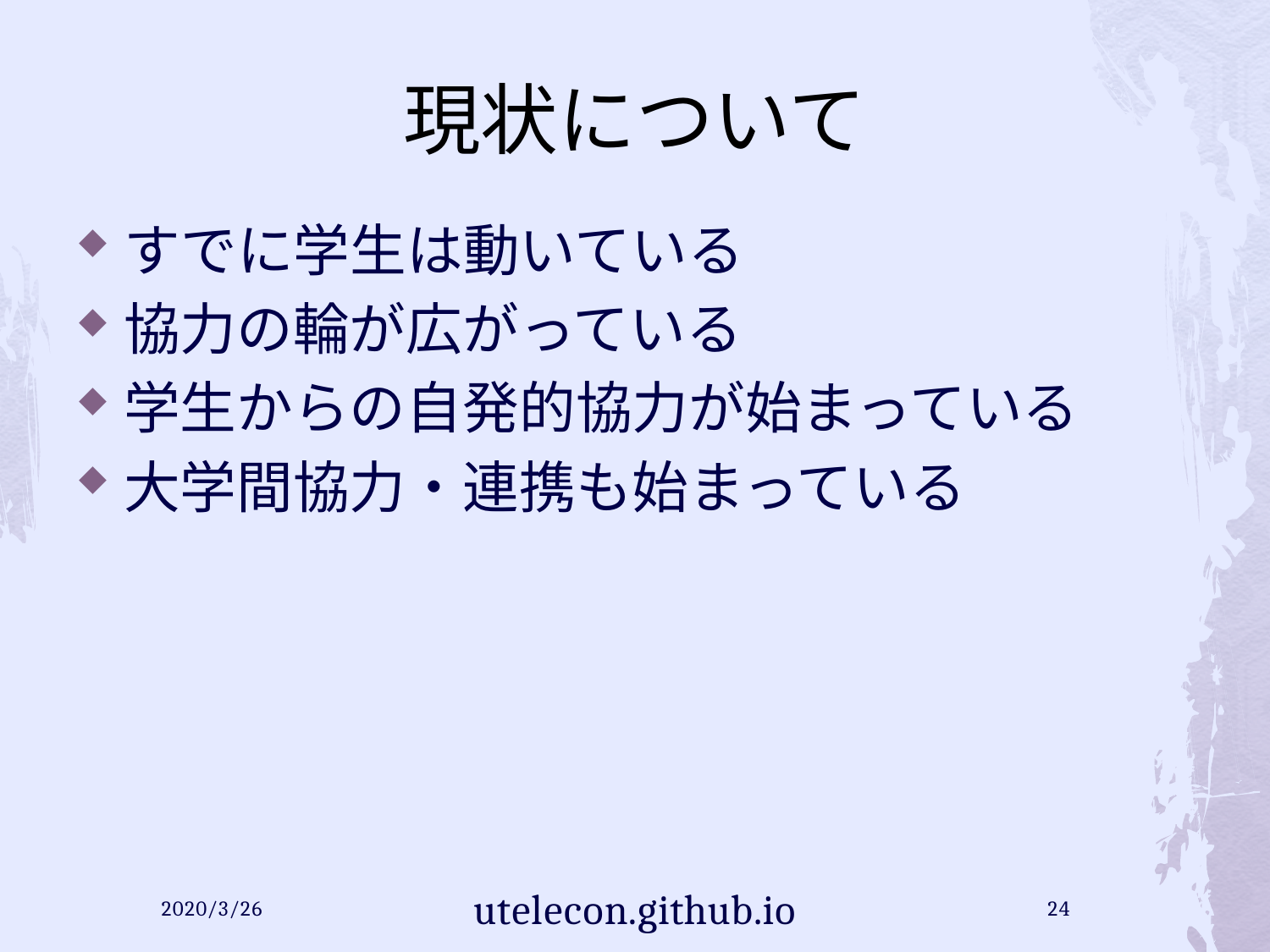

# 現状について
すでに学生は動いている
協力の輪が広がっている
学生からの自発的協力が始まっている
大学間協力・連携も始まっている
2020/3/26
utelecon.github.io
24